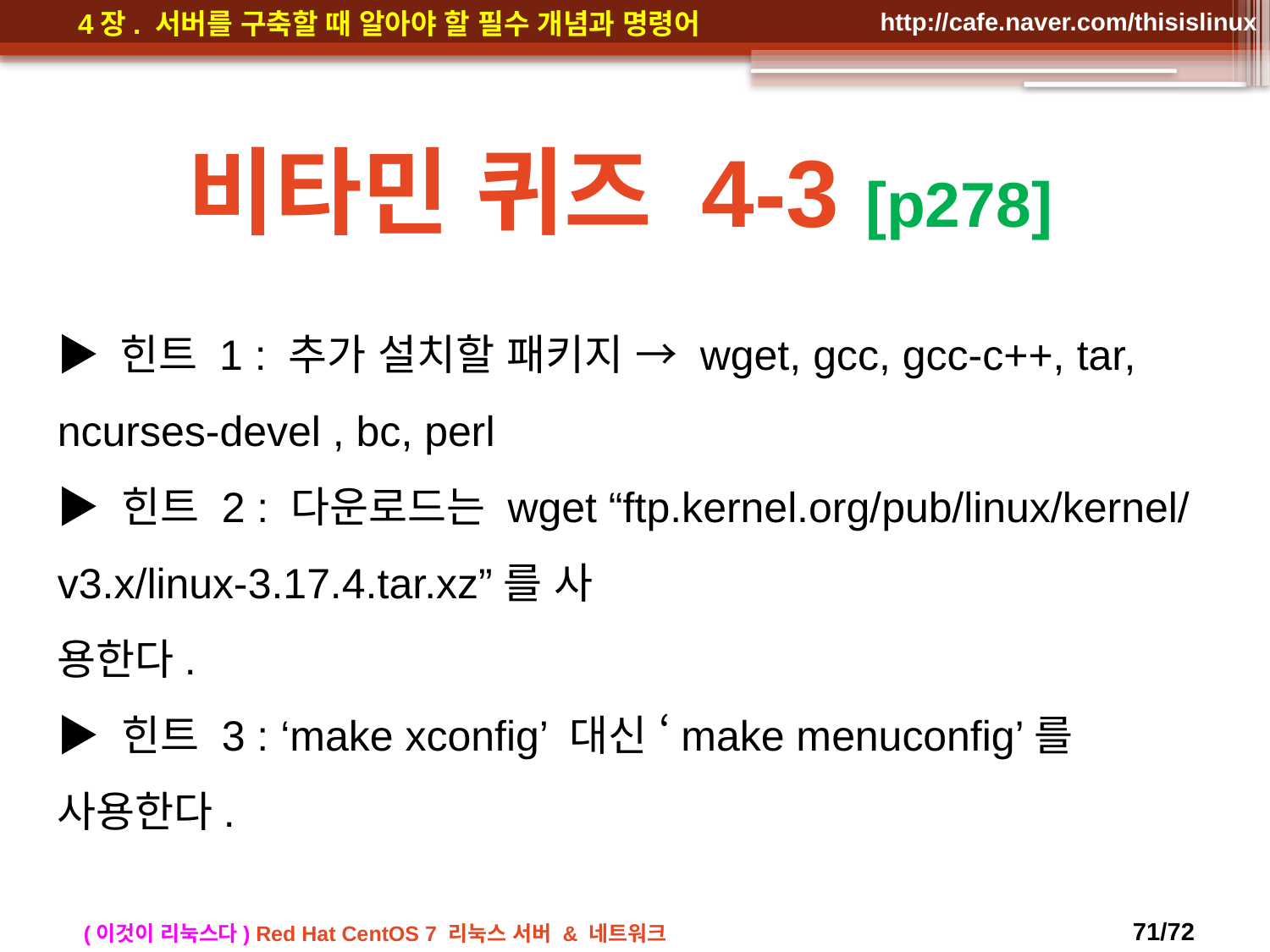

비타민 퀴즈 4-3 [p278]
▶ 힌트 1 : 추가 설치할 패키지 → wget, gcc, gcc-c++, tar, ncurses-devel , bc, perl
▶ 힌트 2 : 다운로드는 wget “ftp.kernel.org/pub/linux/kernel/v3.x/linux-3.17.4.tar.xz”를 사
용한다.
▶ 힌트 3 : ‘make xconfig’ 대신 ‘make menuconfig’를 사용한다.